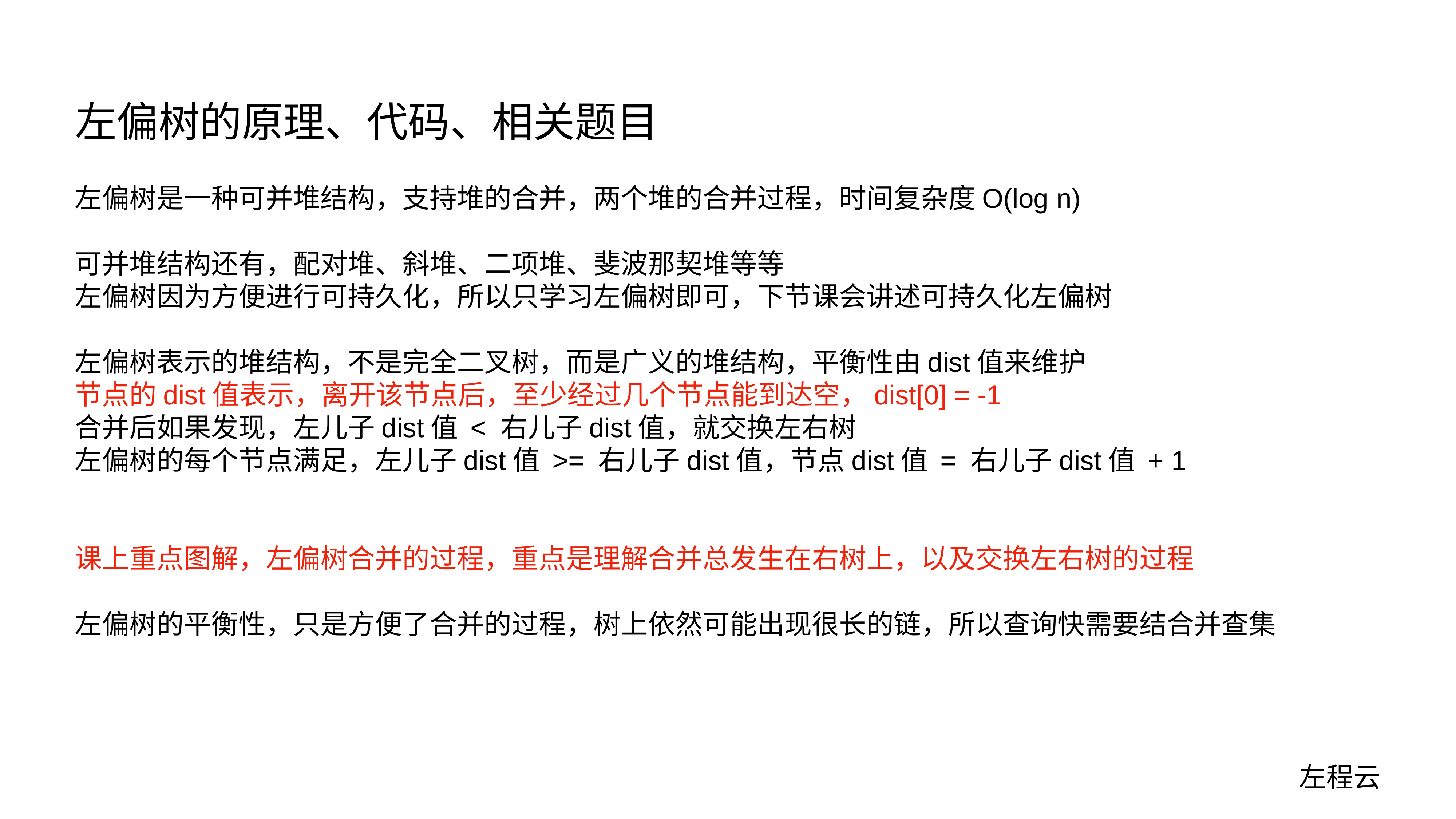

# 左偏树的原理、代码、相关题目
左偏树是一种可并堆结构，支持堆的合并，两个堆的合并过程，时间复杂度O(log n)

可并堆结构还有，配对堆、斜堆、二项堆、斐波那契堆等等
左偏树因为方便进行可持久化，所以只学习左偏树即可，下节课会讲述可持久化左偏树

左偏树表示的堆结构，不是完全二叉树，而是广义的堆结构，平衡性由dist值来维护
节点的dist值表示，离开该节点后，至少经过几个节点能到达空，dist[0] = -1
合并后如果发现，左儿子dist值 < 右儿子dist值，就交换左右树
左偏树的每个节点满足，左儿子dist值 >= 右儿子dist值，节点dist值 = 右儿子dist值 + 1

课上重点图解，左偏树合并的过程，重点是理解合并总发生在右树上，以及交换左右树的过程

左偏树的平衡性，只是方便了合并的过程，树上依然可能出现很长的链，所以查询快需要结合并查集
左程云